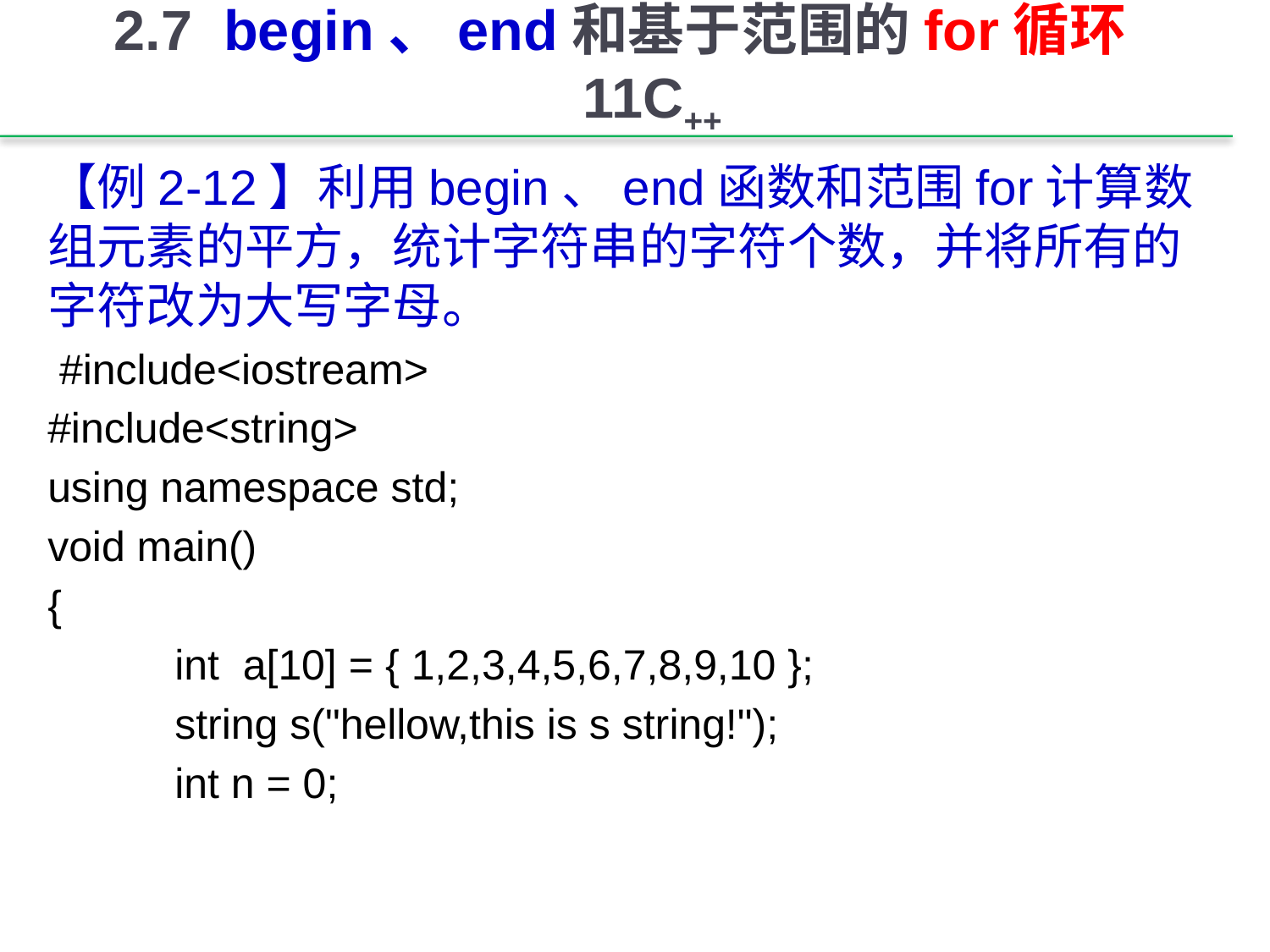

# 2.7  begin、end和基于范围的for循环      11C++
【例2-12】利用begin、end函数和范围for计算数组元素的平方，统计字符串的字符个数，并将所有的字符改为大写字母。
 #include<iostream>
#include<string>
using namespace std;
void main()
{
	int  a[10] = { 1,2,3,4,5,6,7,8,9,10 };
	string s("hellow,this is s string!");
	int n = 0;